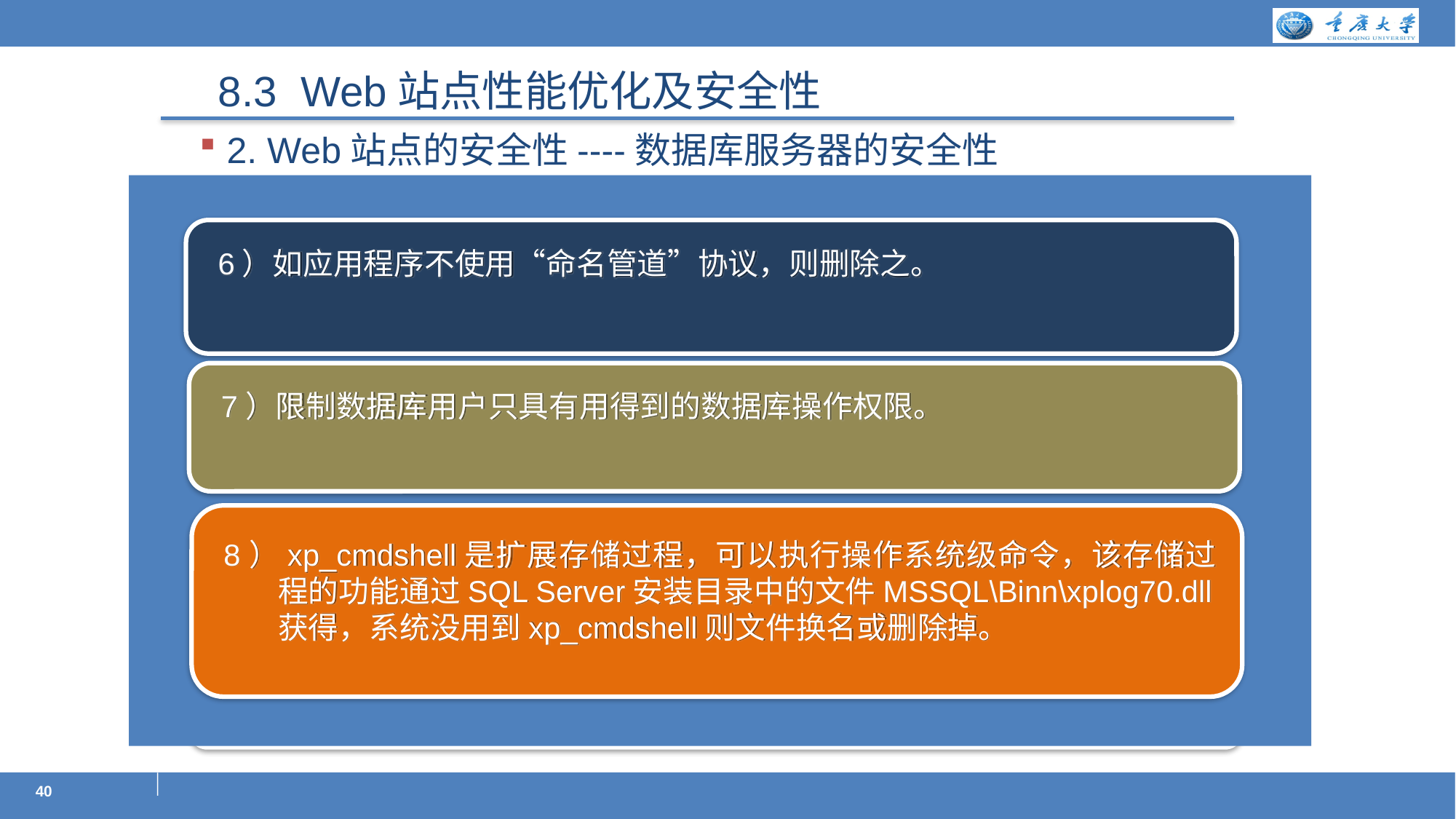

8.3  Web站点性能优化及安全性
2. Web站点的安全性----数据库服务器的安全性

6）如应用程序不使用“命名管道”协议，则删除之。

7）限制数据库用户只具有用得到的数据库操作权限。

8）xp_cmdshell是扩展存储过程，可以执行操作系统级命令，该存储过程的功能通过SQL Server安装目录中的文件MSSQL\Binn\xplog70.dll获得，系统没用到xp_cmdshell则文件换名或删除掉。

1）SQL Server安装在NTFS分区上。为数据库访问建立替代账号，并为替代账号设置数据库访问角色，不要用sa账号。

2）安装数据库系统的最新服务包，将数据库系统设置成禁用其他SQL Server通过RPC远程连接。

3）选择低权限本地账户启动SQL Server服务。禁止数据库服务器运行 COM+ 应用程序。

4）禁用应用程序不需要的 SQL Server 代理和 Microsoft 搜索服务。

5）设置Server Network的网络属性，由“直接客户端广播”改为“隐藏 SQL Server”。
40